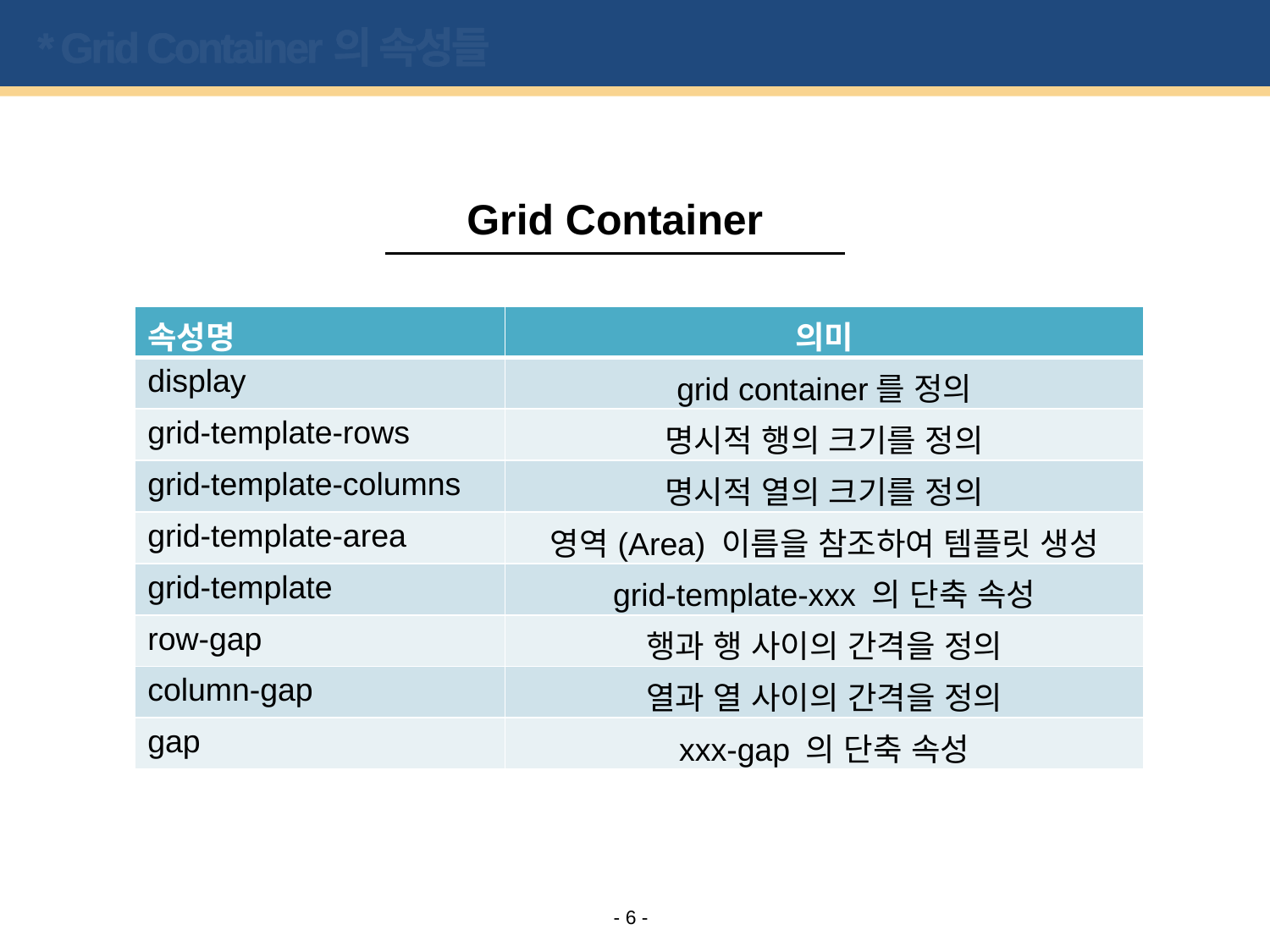

# * Grid Container의 속성들
Grid Container
| 속성명 | 의미 |
| --- | --- |
| display | grid container를 정의 |
| grid-template-rows | 명시적 행의 크기를 정의 |
| grid-template-columns | 명시적 열의 크기를 정의 |
| grid-template-area | 영역(Area) 이름을 참조하여 템플릿 생성 |
| grid-template | grid-template-xxx 의 단축 속성 |
| row-gap | 행과 행 사이의 간격을 정의 |
| column-gap | 열과 열 사이의 간격을 정의 |
| gap | xxx-gap 의 단축 속성 |